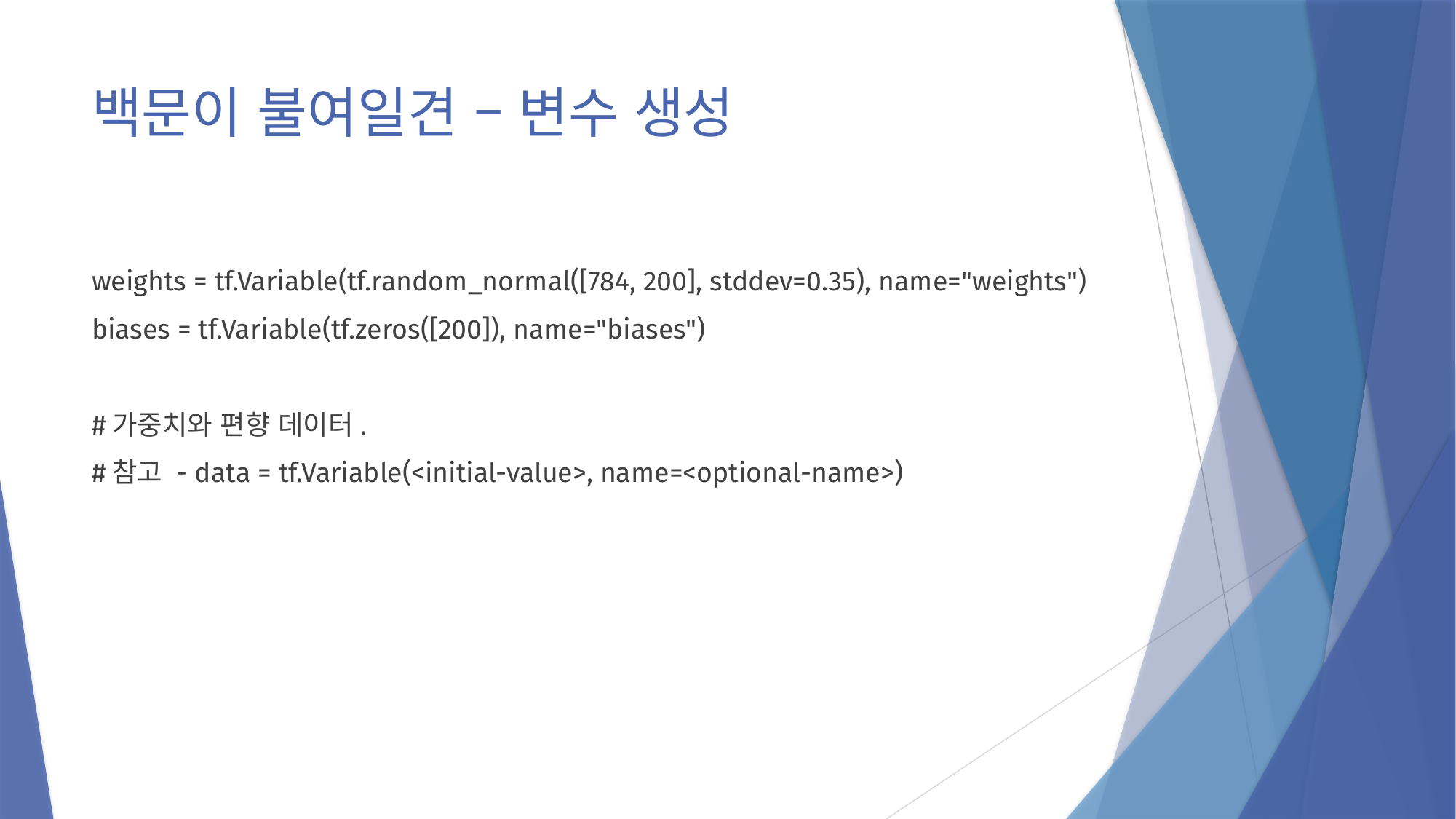

# 백문이 불여일견 – 변수 생성
weights = tf.Variable(tf.random_normal([784, 200], stddev=0.35), name="weights")
biases = tf.Variable(tf.zeros([200]), name="biases")

#가중치와 편향 데이터.
#참고 - data = tf.Variable(<initial-value>, name=<optional-name>)